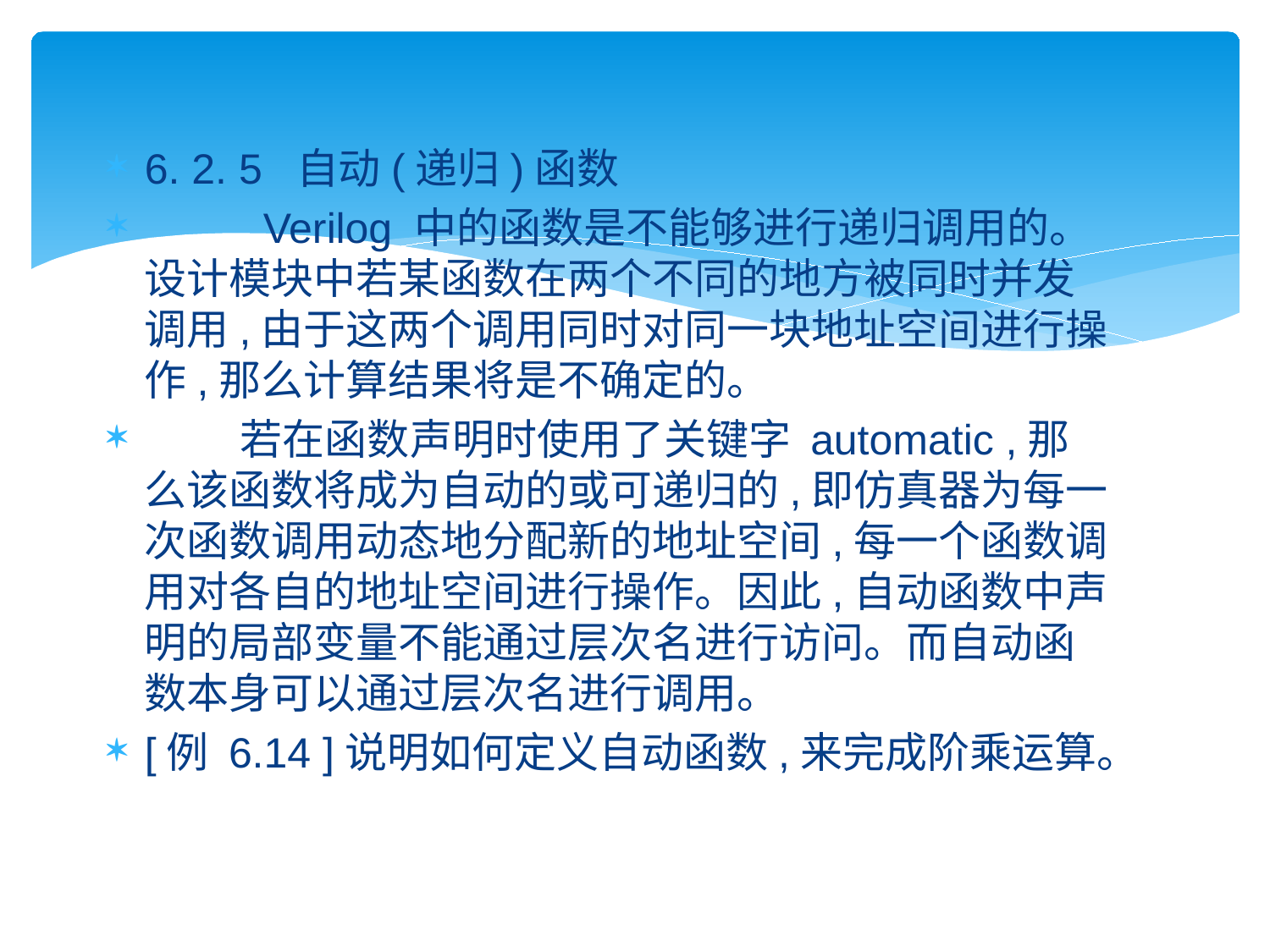

#
6. 2. 5  自动(递归)函数
          Verilog 中的函数是不能够进行递归调用的。设计模块中若某函数在两个不同的地方被同时并发调用,由于这两个调用同时对同一块地址空间进行操作,那么计算结果将是不确定的。
         若在函数声明时使用了关键字 automatic ,那么该函数将成为自动的或可递归的,即仿真器为每一次函数调用动态地分配新的地址空间,每一个函数调用对各自的地址空间进行操作。因此,自动函数中声明的局部变量不能通过层次名进行访问。而自动函数本身可以通过层次名进行调用。
[例 6.14 ]说明如何定义自动函数,来完成阶乘运算。